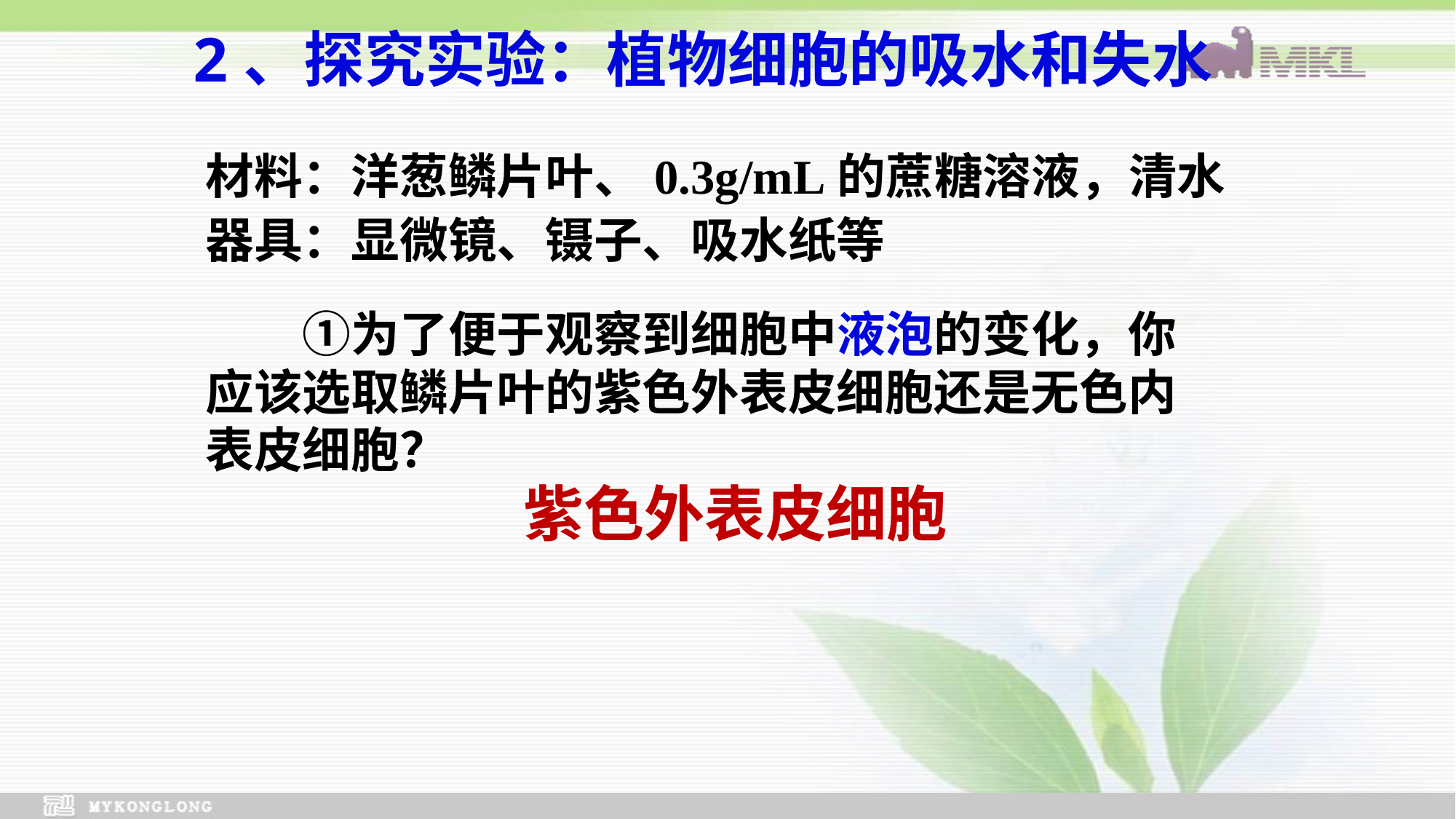

2、探究实验：植物细胞的吸水和失水
材料：洋葱鳞片叶、0.3g/mL的蔗糖溶液，清水
器具：显微镜、镊子、吸水纸等
　　①为了便于观察到细胞中液泡的变化，你应该选取鳞片叶的紫色外表皮细胞还是无色内表皮细胞？
紫色外表皮细胞